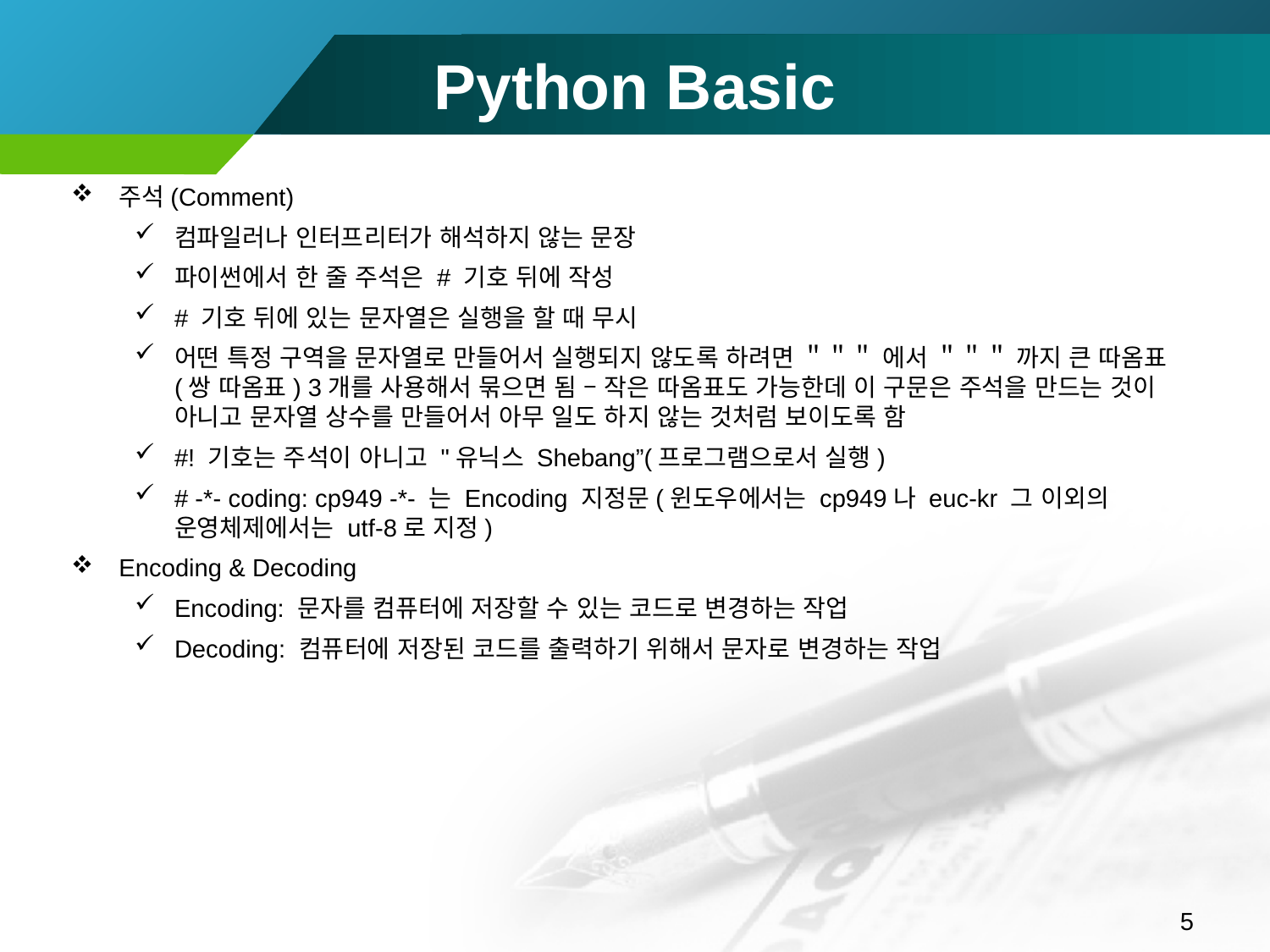

# Python Basic
주석(Comment)
컴파일러나 인터프리터가 해석하지 않는 문장
파이썬에서 한 줄 주석은 # 기호 뒤에 작성
# 기호 뒤에 있는 문자열은 실행을 할 때 무시
어떤 특정 구역을 문자열로 만들어서 실행되지 않도록 하려면 ＂＂＂ 에서 ＂＂＂ 까지 큰 따옴표(쌍 따옴표) 3개를 사용해서 묶으면 됨 – 작은 따옴표도 가능한데 이 구문은 주석을 만드는 것이 아니고 문자열 상수를 만들어서 아무 일도 하지 않는 것처럼 보이도록 함
#! 기호는 주석이 아니고 "유닉스 Shebang”(프로그램으로서 실행)
# -*- coding: cp949 -*- 는 Encoding 지정문(윈도우에서는 cp949나 euc-kr 그 이외의 운영체제에서는 utf-8로 지정)
Encoding & Decoding
Encoding: 문자를 컴퓨터에 저장할 수 있는 코드로 변경하는 작업
Decoding: 컴퓨터에 저장된 코드를 출력하기 위해서 문자로 변경하는 작업

5